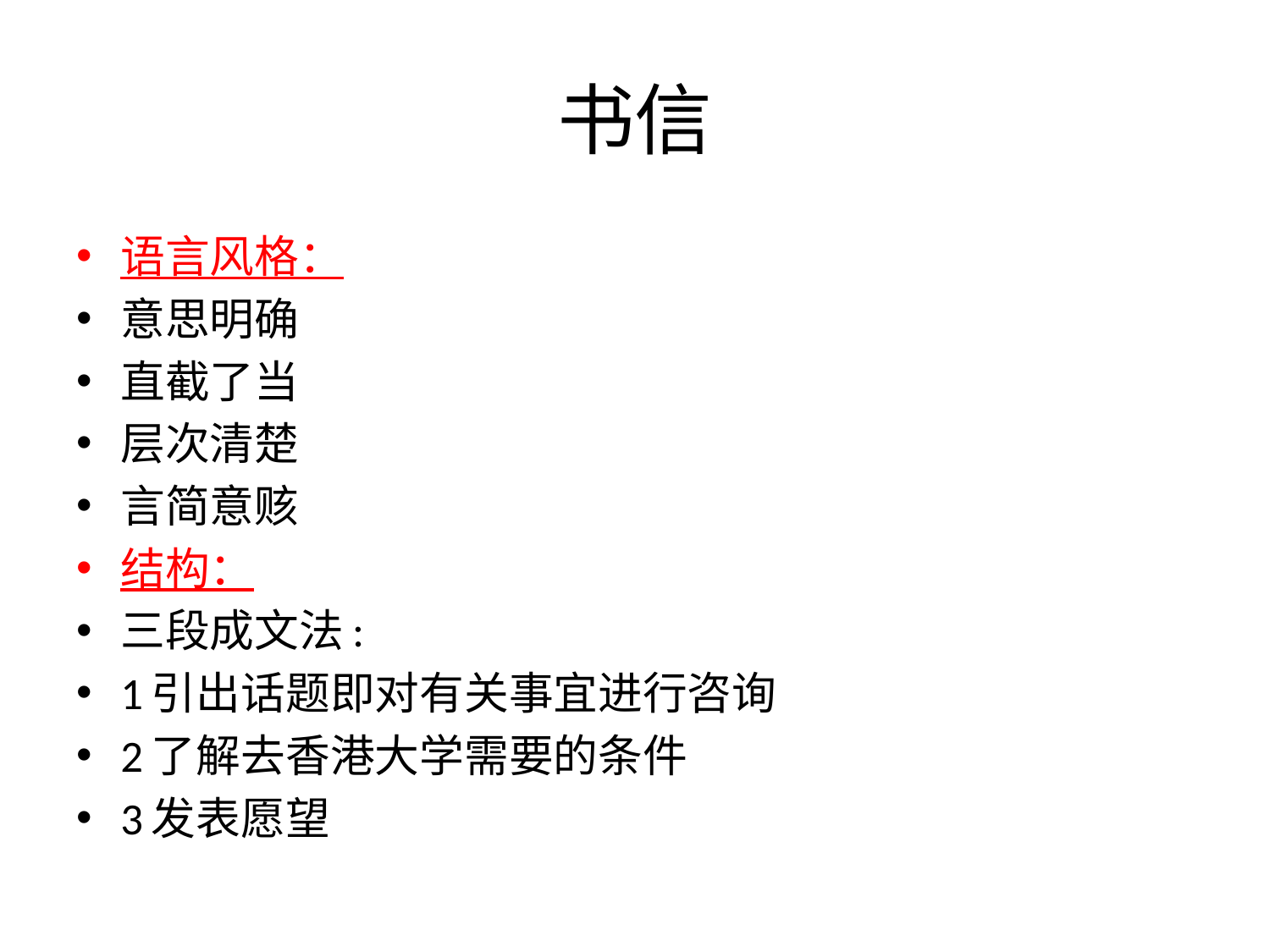

# 书信
语言风格：
意思明确
直截了当
层次清楚
言简意赅
结构：
三段成文法:
1引出话题即对有关事宜进行咨询
2了解去香港大学需要的条件
3发表愿望